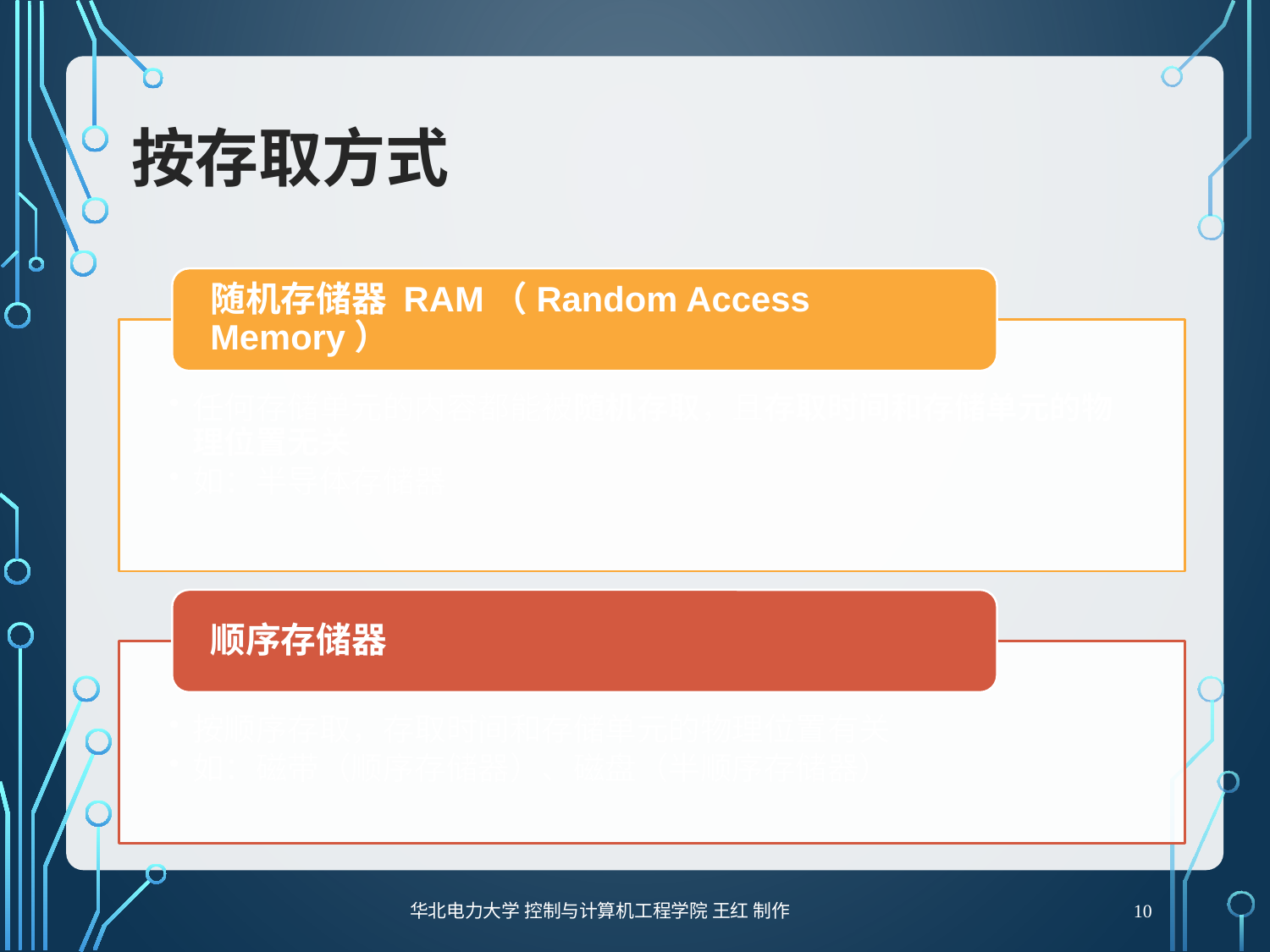

# 按存取方式
任何存储单元的内容都能被随机存取，且存取时间和存储单元的物理位置无关
如：半导体存储器
随机存储器 RAM（Random Access Memory）
按顺序存取，存取时间和存储单元的物理位置有关
如：磁带（顺序存储器）、磁盘（半顺序存储器）
顺序存储器
10
华北电力大学 控制与计算机工程学院 王红 制作